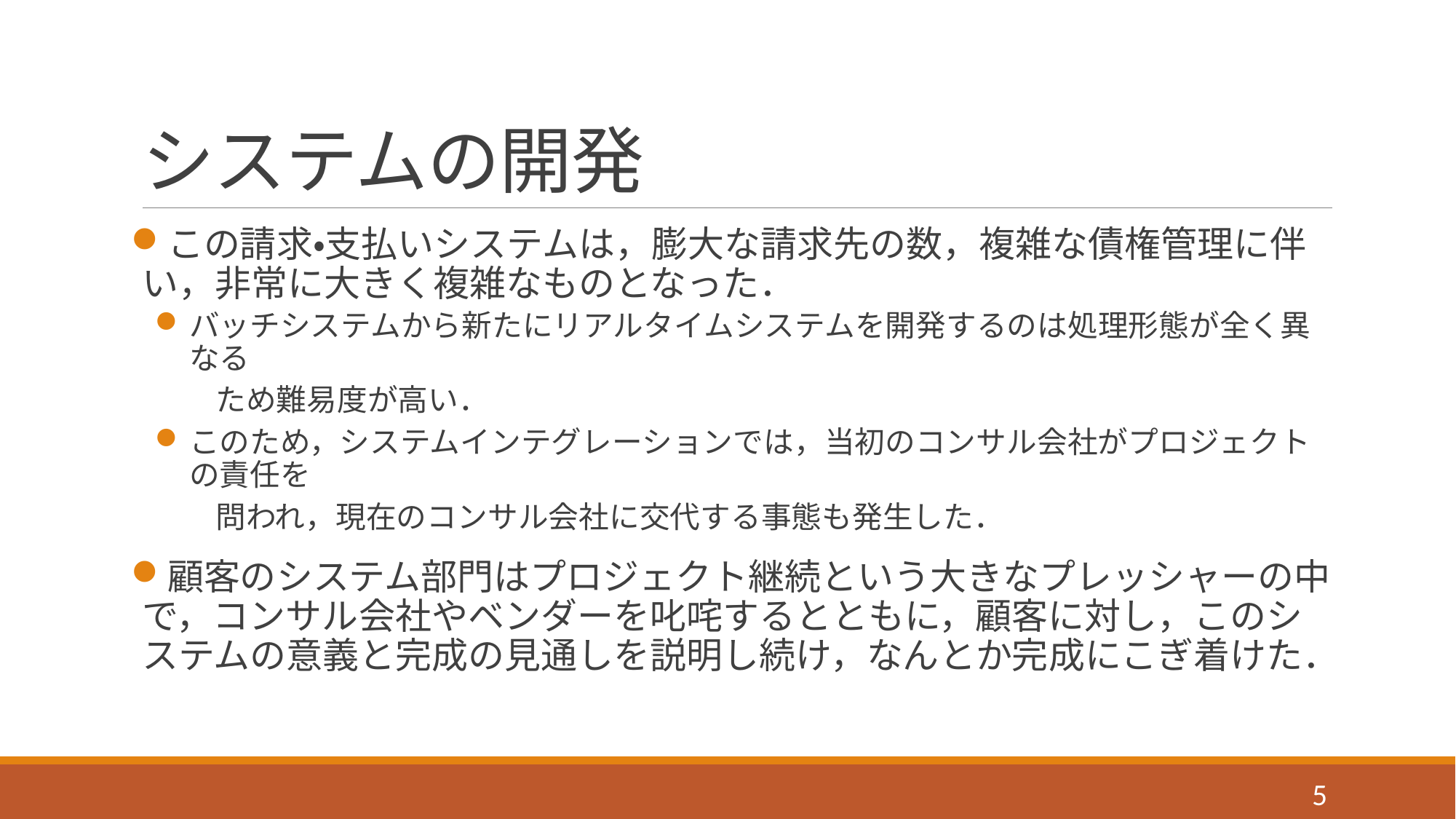

# システムの開発
この請求・支払いシステムは，膨大な請求先の数，複雑な債権管理に伴い，非常に大きく複雑なものとなった．
バッチシステムから新たにリアルタイムシステムを開発するのは処理形態が全く異なる
　　ため難易度が高い．
このため，システムインテグレーションでは，当初のコンサル会社がプロジェクトの責任を
　　問われ，現在のコンサル会社に交代する事態も発生した．
顧客のシステム部門はプロジェクト継続という大きなプレッシャーの中で，コンサル会社やベンダーを叱咤するとともに，顧客に対し，このシステムの意義と完成の見通しを説明し続け，なんとか完成にこぎ着けた．
5